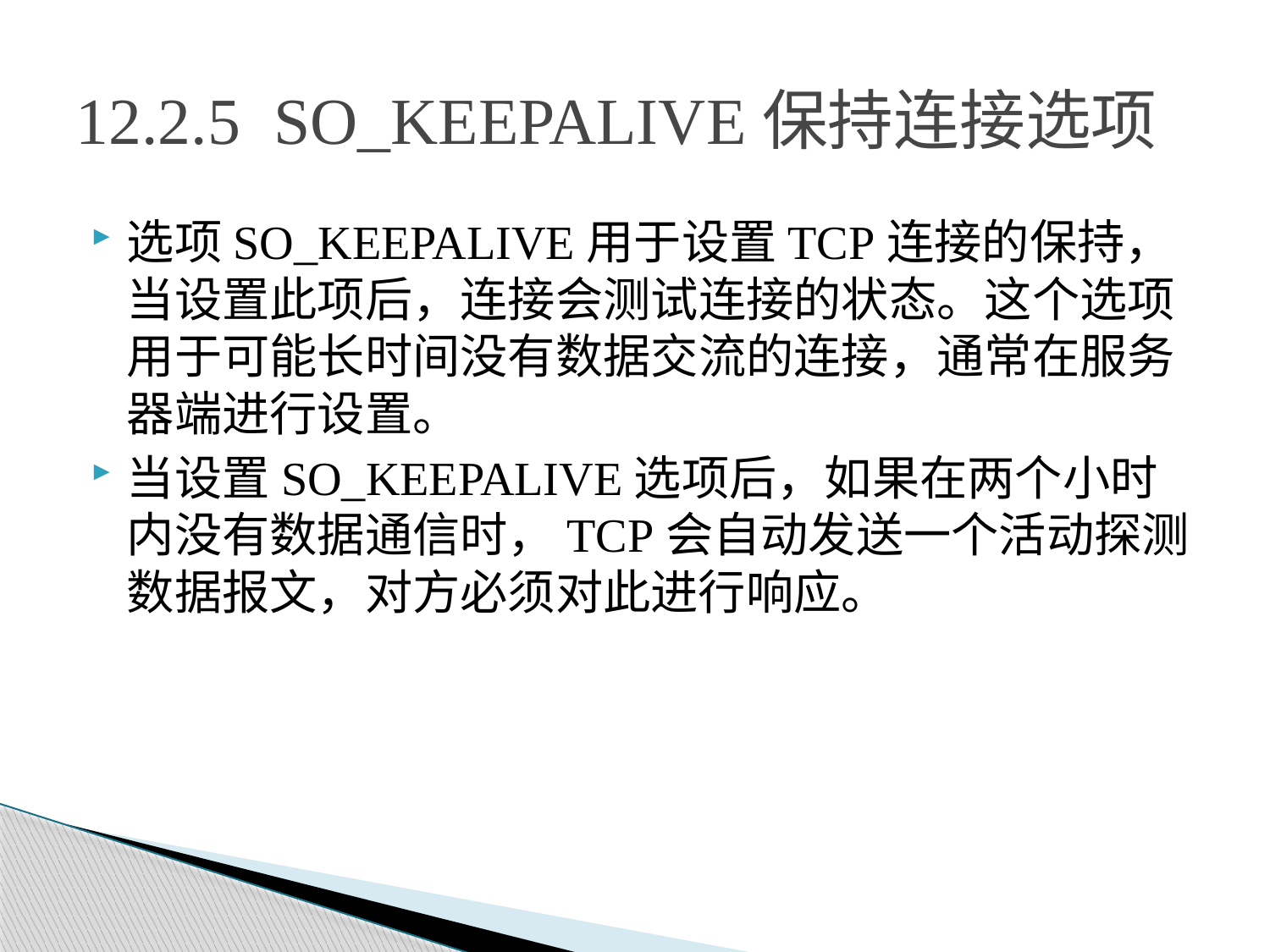

# 12.2.5  SO_KEEPALIVE保持连接选项
选项SO_KEEPALIVE用于设置TCP连接的保持，当设置此项后，连接会测试连接的状态。这个选项用于可能长时间没有数据交流的连接，通常在服务器端进行设置。
当设置SO_KEEPALIVE选项后，如果在两个小时内没有数据通信时，TCP会自动发送一个活动探测数据报文，对方必须对此进行响应。